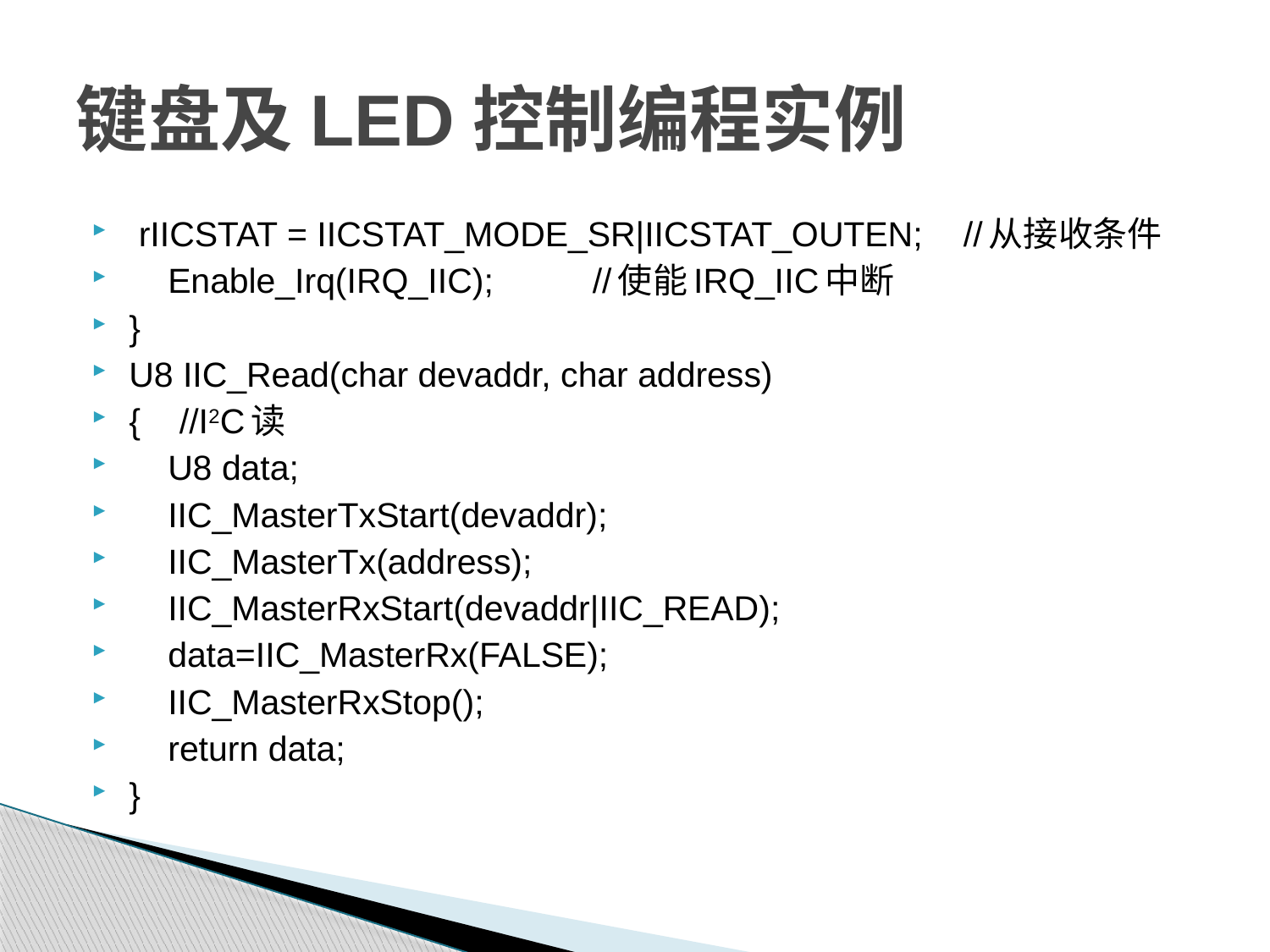

# 键盘及LED控制编程实例
 rIICSTAT = IICSTAT_MODE_SR|IICSTAT_OUTEN;				//从接收条件
    Enable_Irq(IRQ_IIC);      					//使能IRQ_IIC中断
}
U8 IIC_Read(char devaddr, char address)
{    //I2C读
    U8 data;
    IIC_MasterTxStart(devaddr);
    IIC_MasterTx(address);
    IIC_MasterRxStart(devaddr|IIC_READ);
    data=IIC_MasterRx(FALSE);
    IIC_MasterRxStop();
    return data;
}